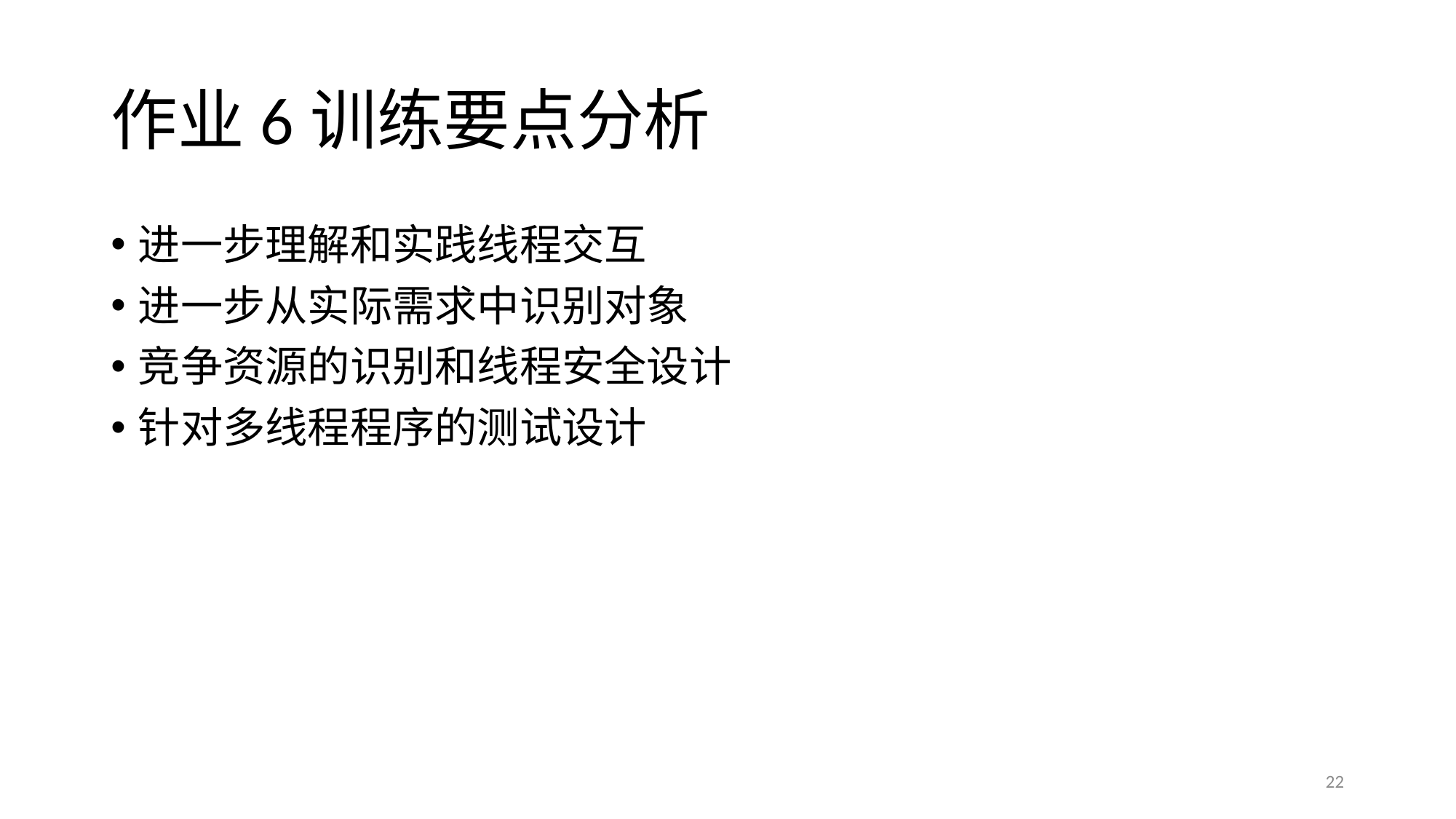

# 作业6训练要点分析
进一步理解和实践线程交互
进一步从实际需求中识别对象
竞争资源的识别和线程安全设计
针对多线程程序的测试设计
22